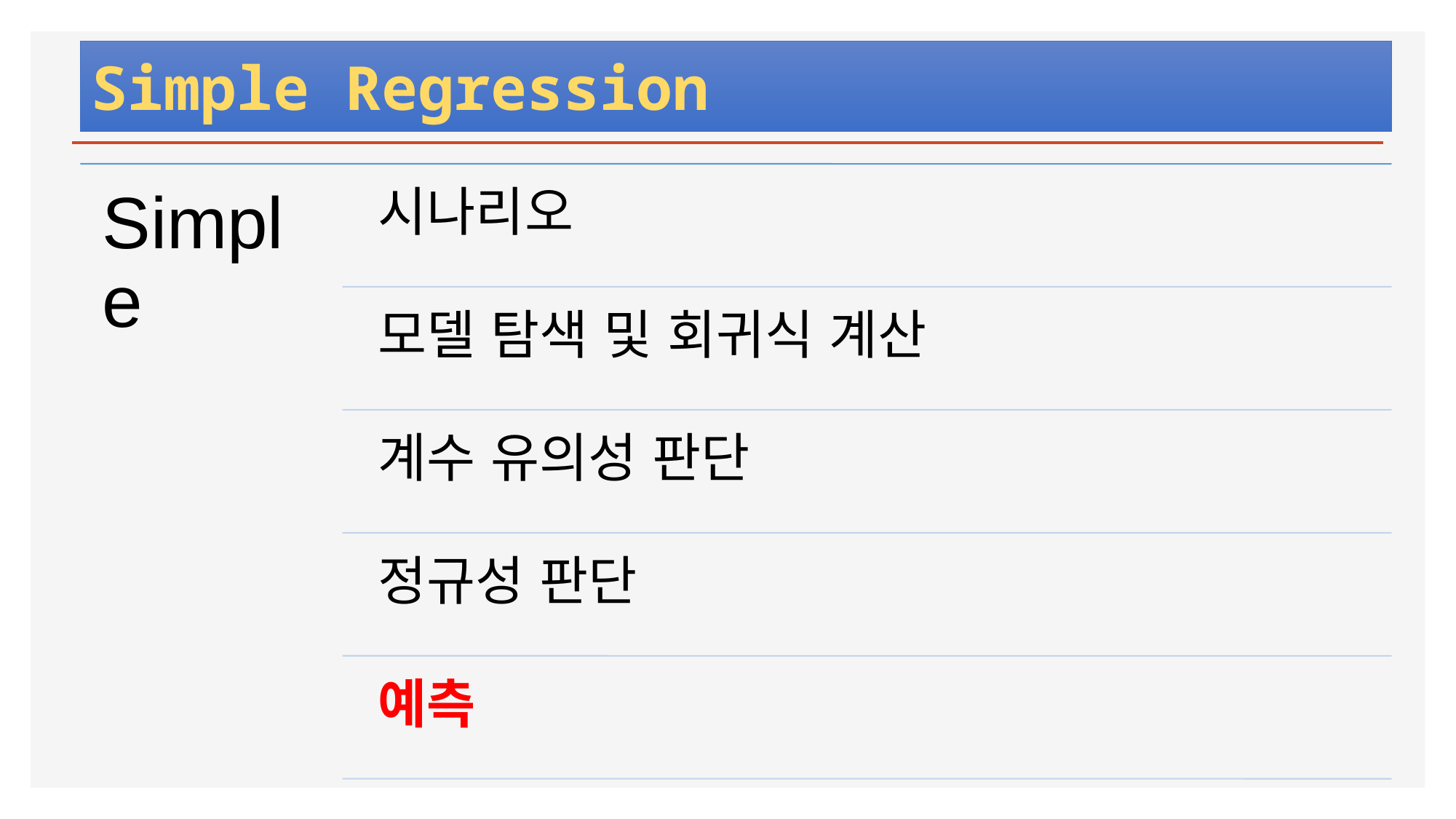

Simple Regression
Simple
시나리오
모델 탐색 및 회귀식 계산
계수 유의성 판단
정규성 판단
예측